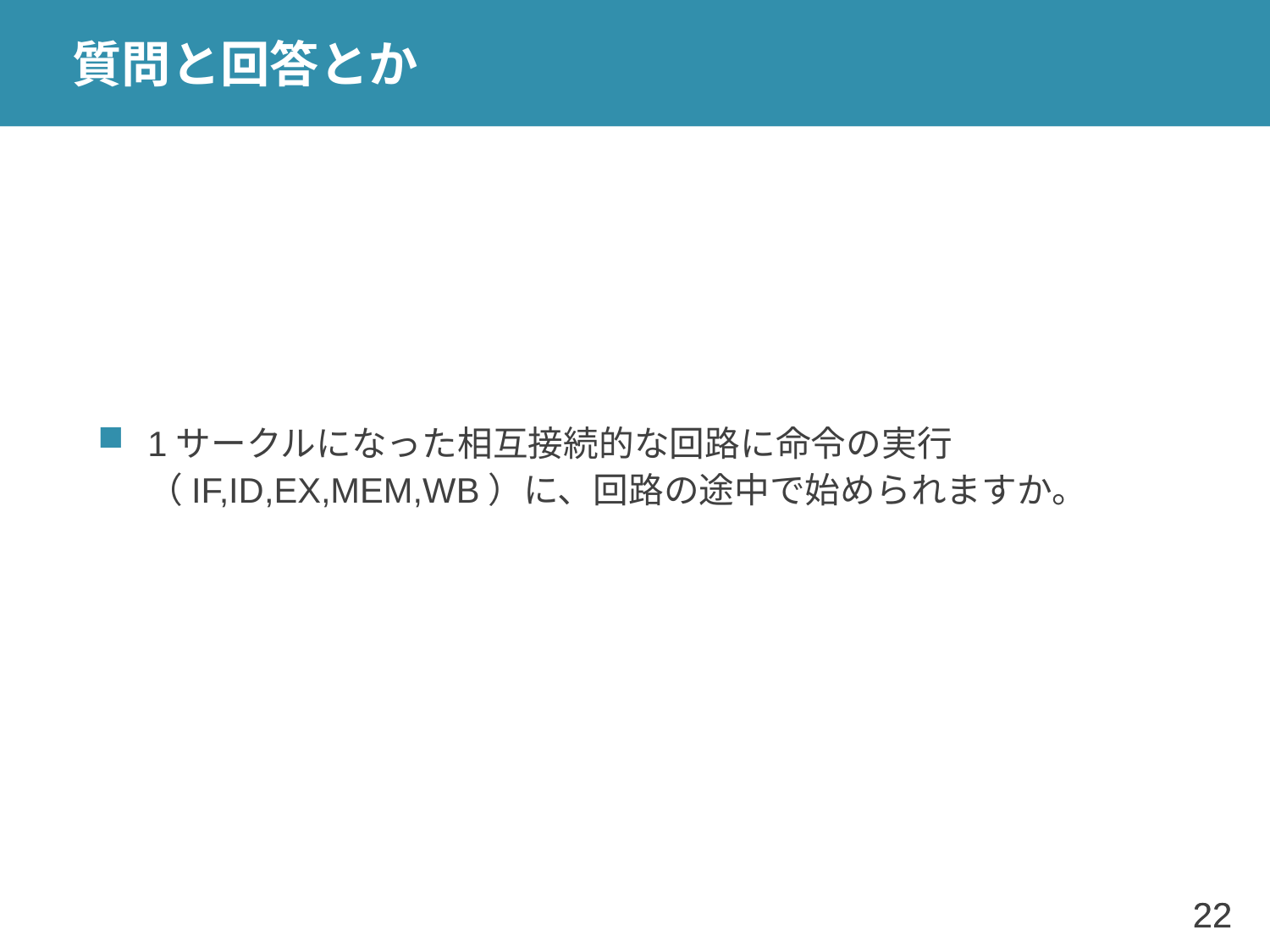

# 質問と回答とか
1サークルになった相互接続的な回路に命令の実行（IF,ID,EX,MEM,WB）に、回路の途中で始められますか。